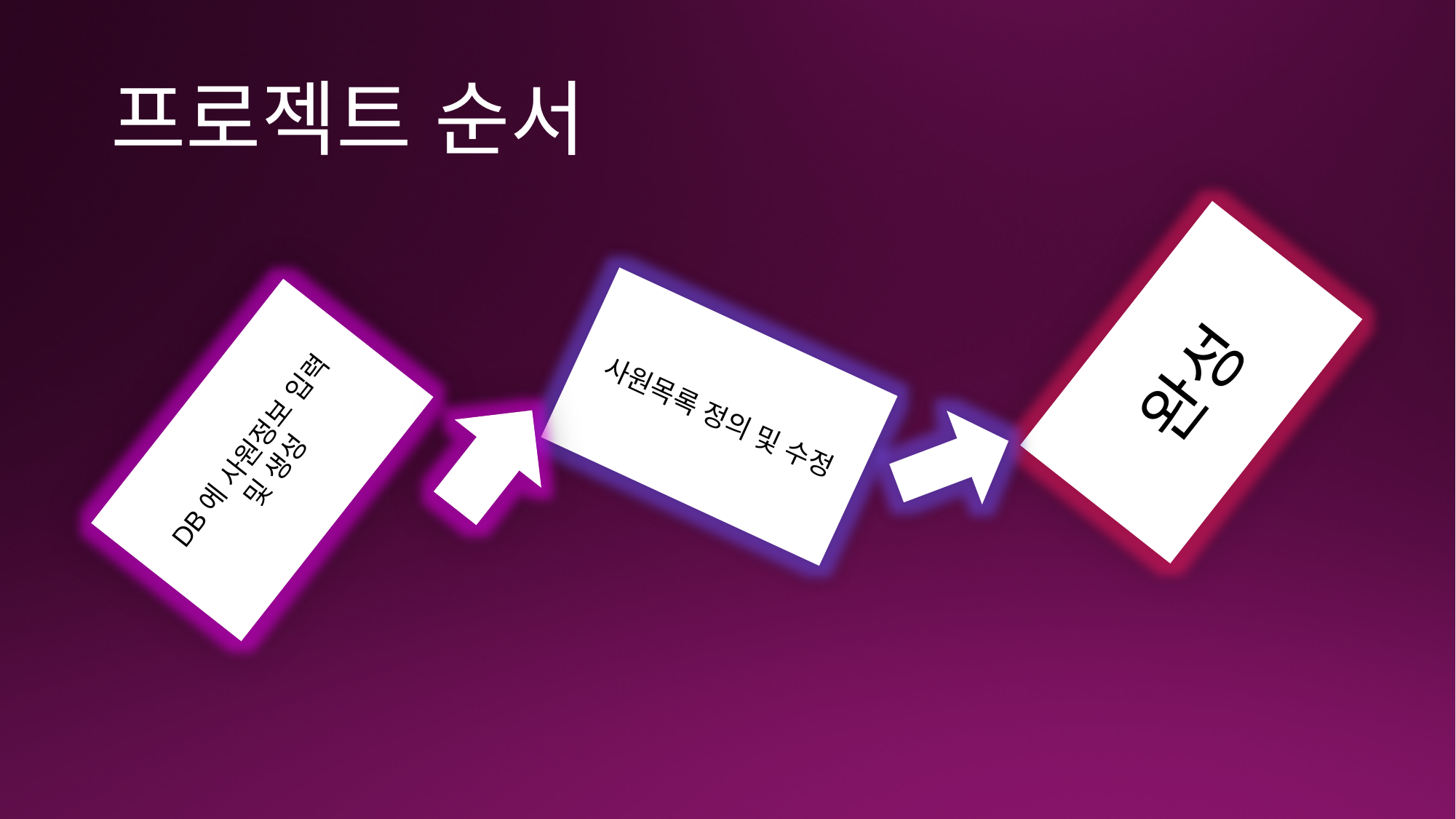

# 프로젝트 순서
완성
사원목록 정의 및 수정
DB에 사원정보 입력
및 생성